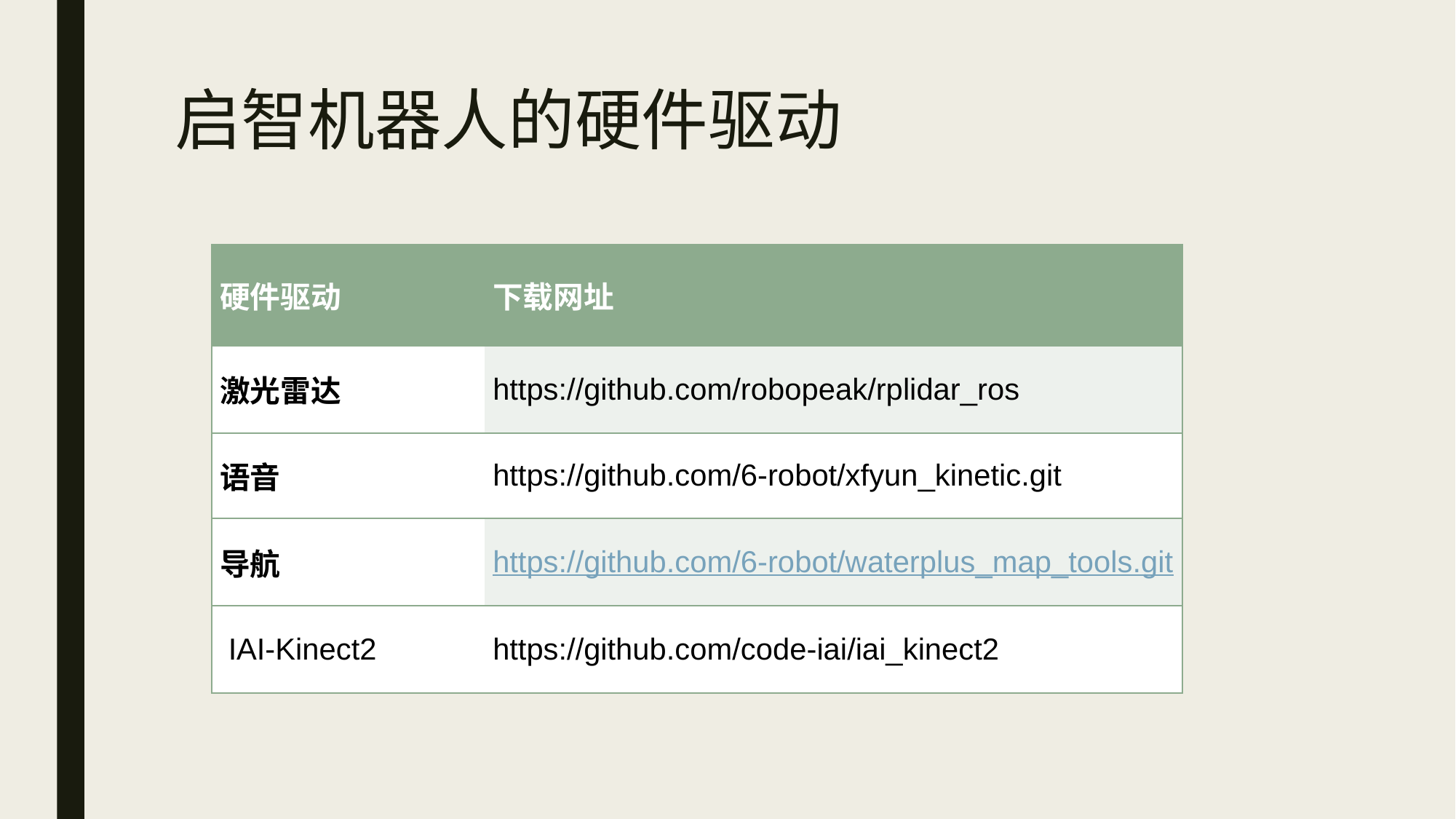

# 启智机器人的硬件驱动
| 硬件驱动 | 下载网址 |
| --- | --- |
| 激光雷达 | https://github.com/robopeak/rplidar\_ros |
| 语音 | https://github.com/6-robot/xfyun\_kinetic.git |
| 导航 | https://github.com/6-robot/waterplus\_map\_tools.git |
| IAI-Kinect2 | https://github.com/code-iai/iai\_kinect2 |